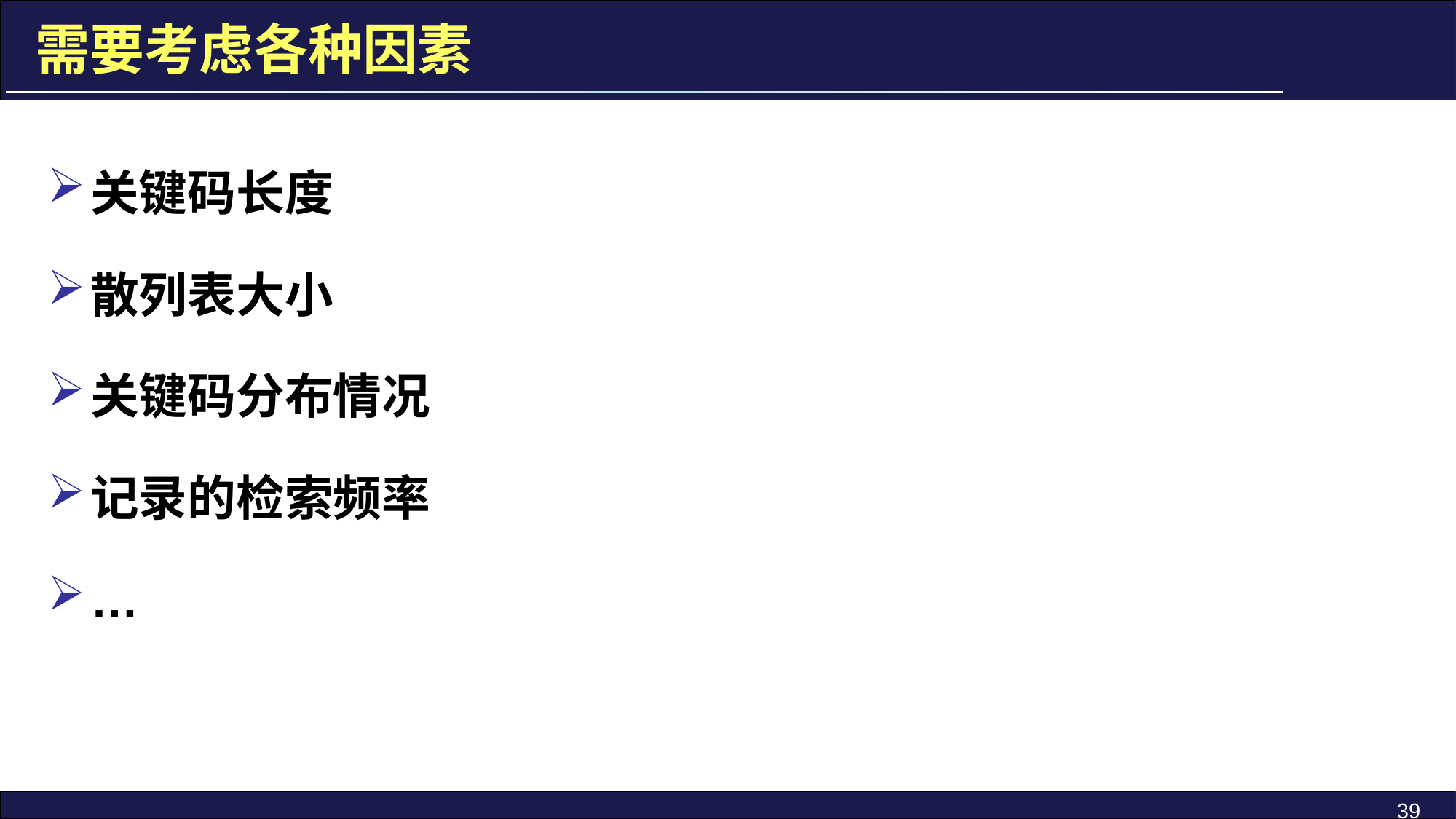

需要考虑各种因素
关键码长度
散列表大小
关键码分布情况
记录的检索频率
…
39